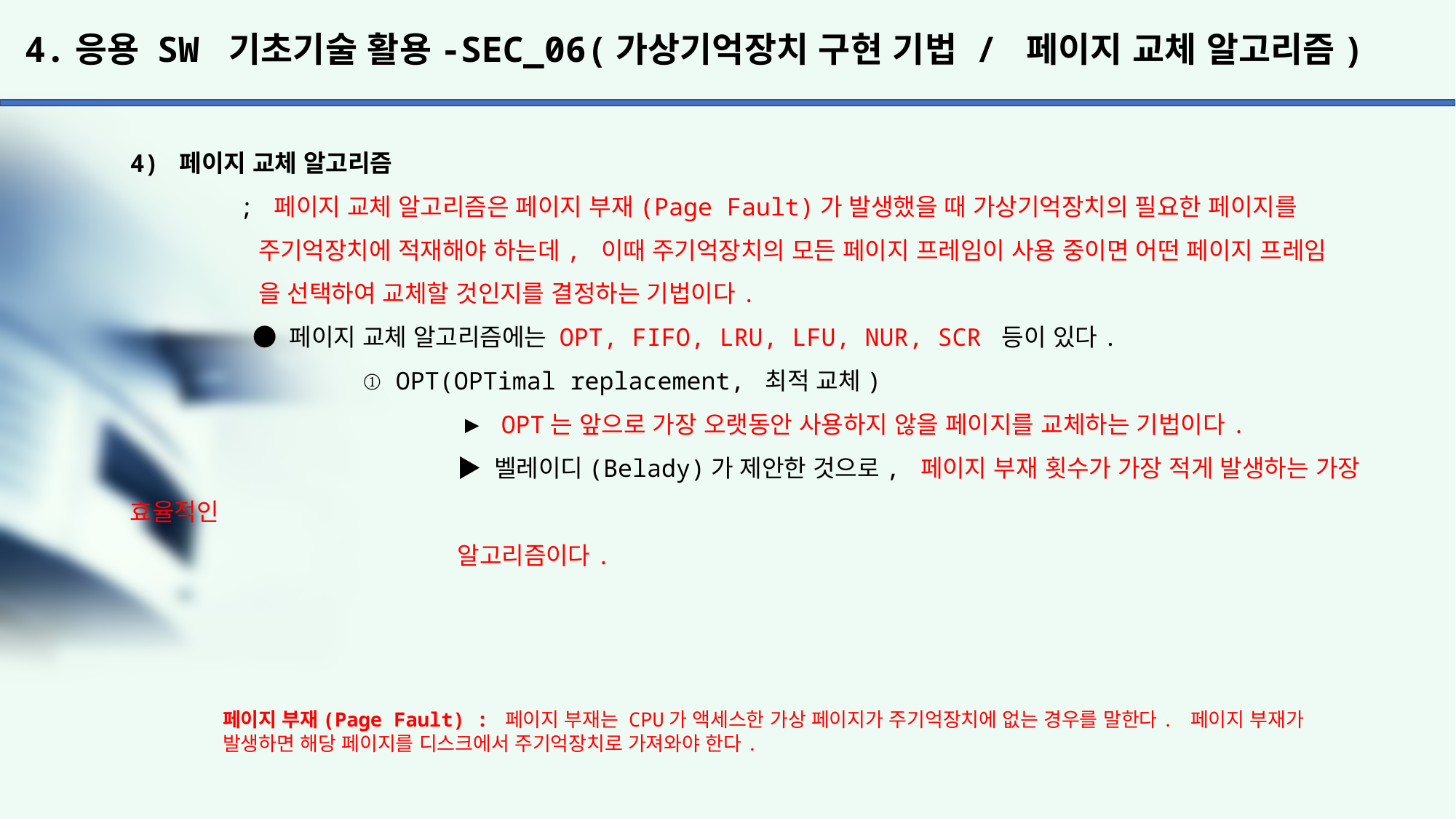

# 4.응용 SW 기초기술 활용-SEC_06(가상기억장치 구현 기법 / 페이지 교체 알고리즘)
4) 페이지 교체 알고리즘
	; 페이지 교체 알고리즘은 페이지 부재(Page Fault)가 발생했을 때 가상기억장치의 필요한 페이지를
	  주기억장치에 적재해야 하는데, 이때 주기억장치의 모든 페이지 프레임이 사용 중이면 어떤 페이지 프레임
	  을 선택하여 교체할 것인지를 결정하는 기법이다.
	  ● 페이지 교체 알고리즘에는 OPT, FIFO, LRU, LFU, NUR, SCR 등이 있다.
		 ① OPT(OPTimal replacement, 최적 교체)
			▶ OPT는 앞으로 가장 오랫동안 사용하지 않을 페이지를 교체하는 기법이다.
			▶ 벨레이디(Belady)가 제안한 것으로, 페이지 부재 횟수가 가장 적게 발생하는 가장 효율적인
			알고리즘이다.
페이지 부재(Page Fault) : 페이지 부재는 CPU가 액세스한 가상 페이지가 주기억장치에 없는 경우를 말한다. 페이지 부재가 발생하면 해당 페이지를 디스크에서 주기억장치로 가져와야 한다.